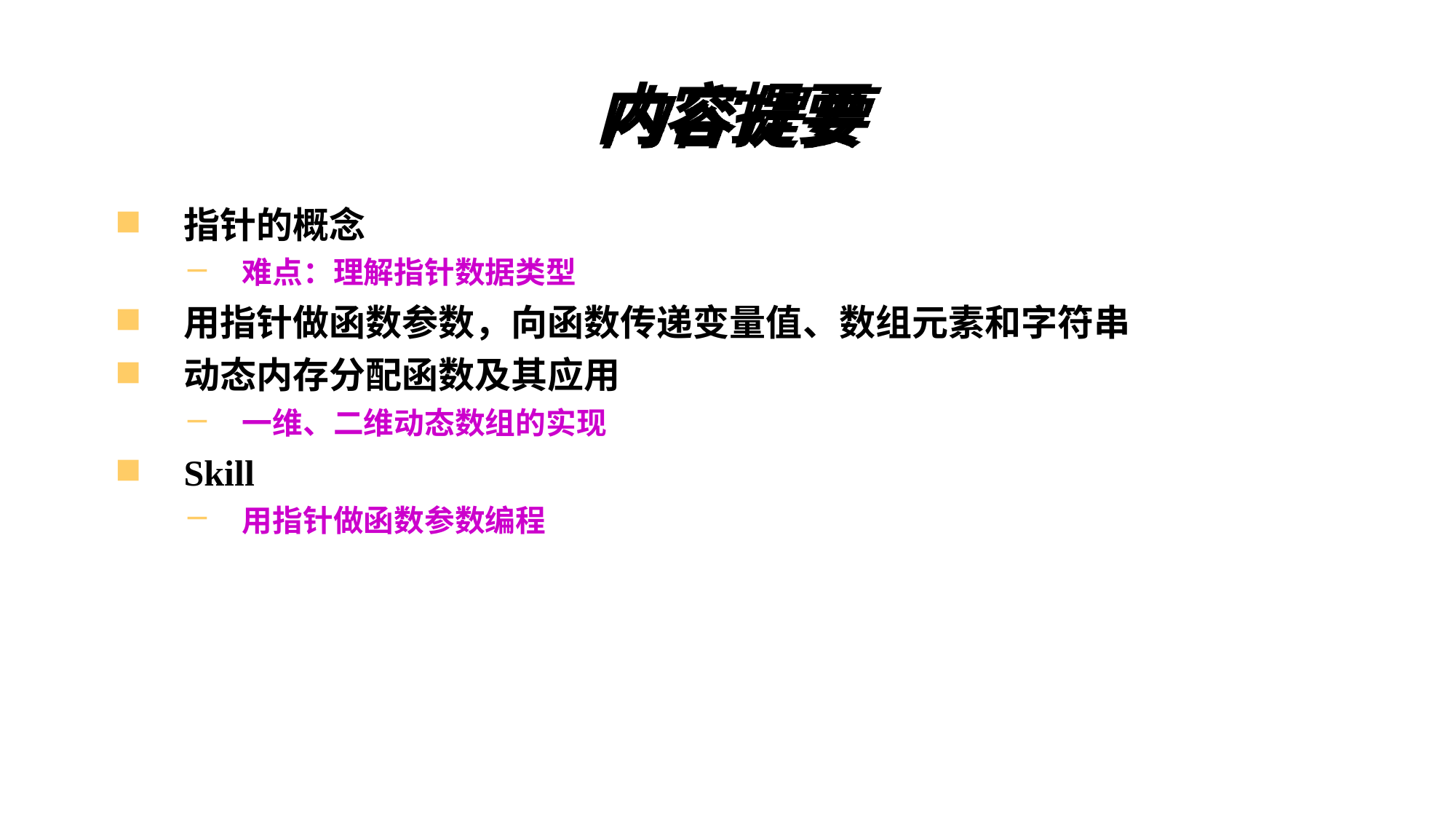

# 内容提要
指针的概念
难点：理解指针数据类型
用指针做函数参数，向函数传递变量值、数组元素和字符串
动态内存分配函数及其应用
一维、二维动态数组的实现
Skill
用指针做函数参数编程